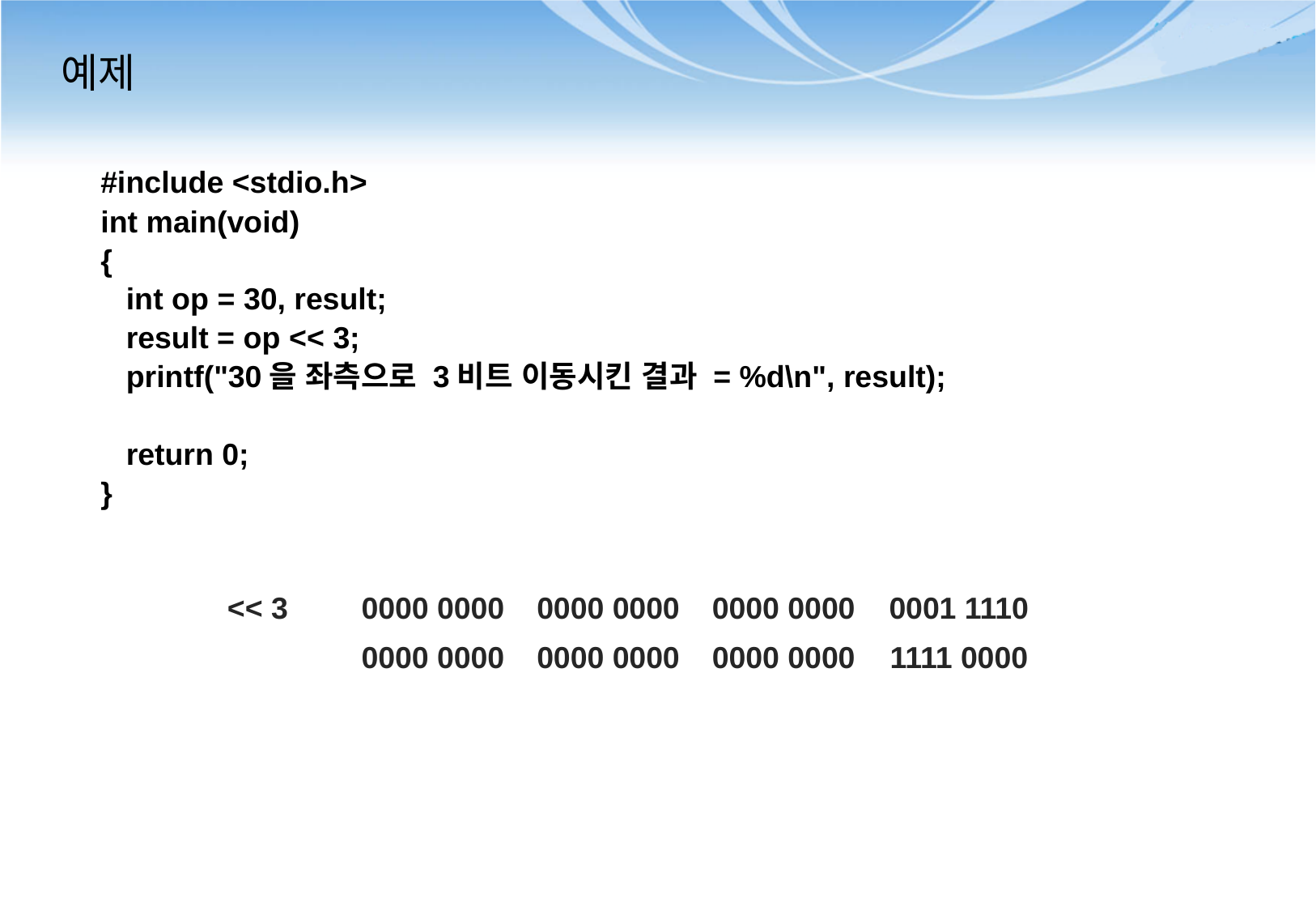

# 예제
#include <stdio.h>
int main(void)
{
   int op = 30, result;
   result = op << 3;
   printf("30을 좌측으로 3비트 이동시킨 결과 = %d\n", result);

   return 0;
}
| << 3 | 0000 0000 | 0000 0000 | 0000 0000 | 0001 1110 |
| --- | --- | --- | --- | --- |
|  | 0000 0000 | 0000 0000 | 0000 0000 | 1111 0000 |